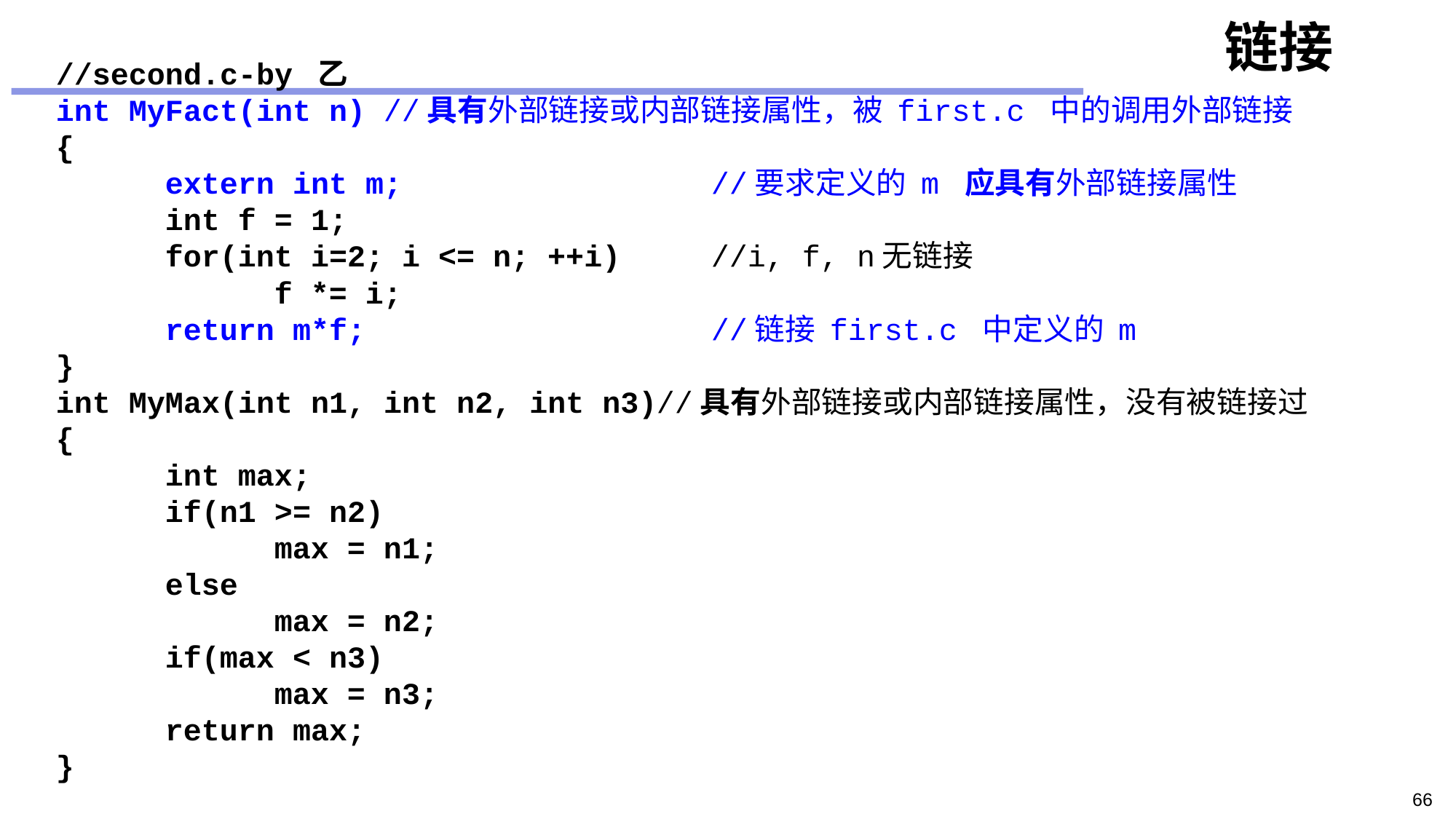

# 链接
//second.c-by 乙
int MyFact(int n) //具有外部链接或内部链接属性，被 first.c 中的调用外部链接
{
	extern int m; 			//要求定义的 m 应具有外部链接属性
	int f = 1;
	for(int i=2; i <= n; ++i) 	//i, f, n无链接
		f *= i;
	return m*f;				//链接 first.c 中定义的 m
}
int MyMax(int n1, int n2, int n3)//具有外部链接或内部链接属性，没有被链接过
{
	int max;
	if(n1 >= n2)
		max = n1;
	else
		max = n2;
	if(max < n3)
		max = n3;
	return max;
}
66